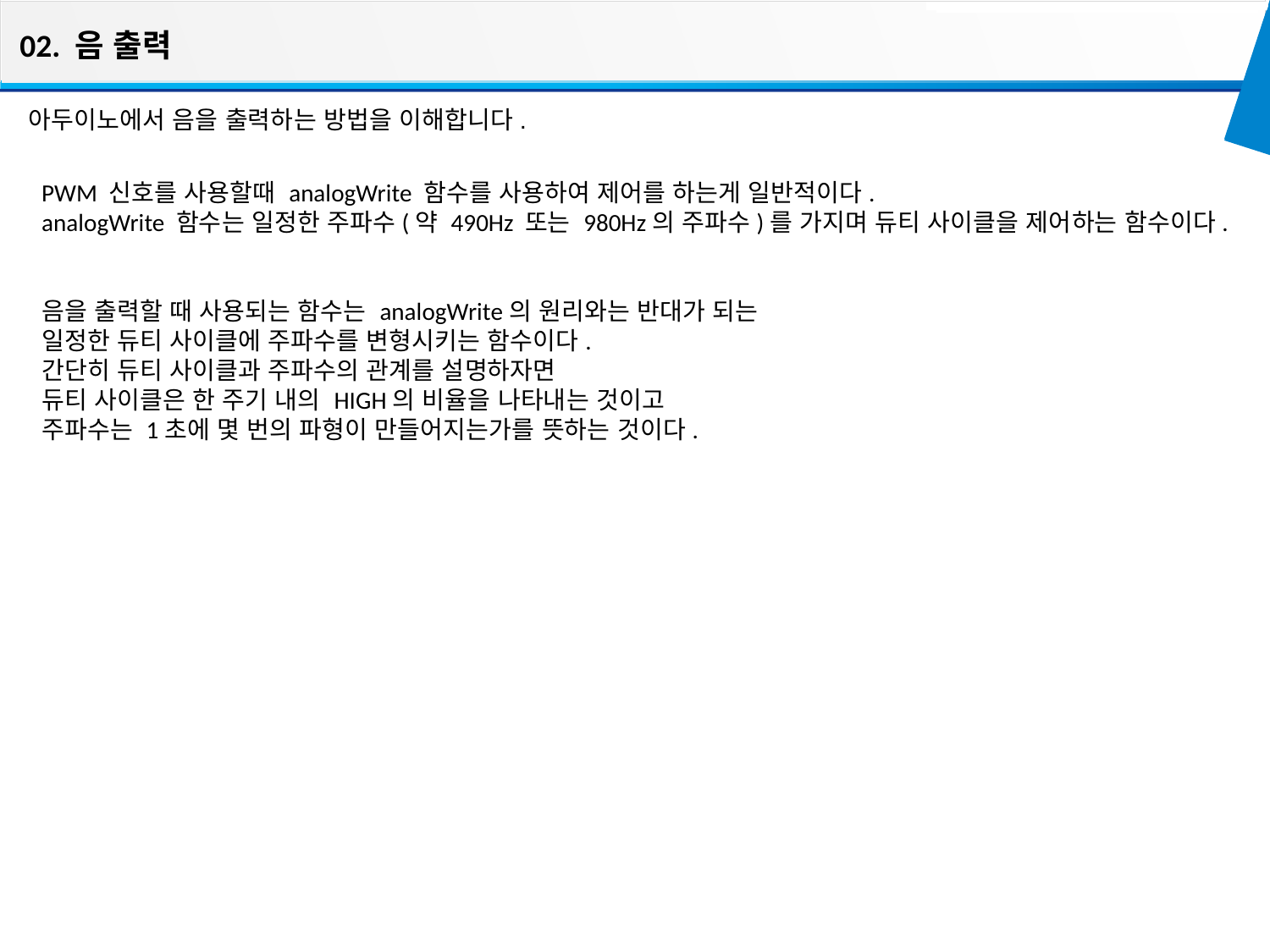

02. 음 출력

아두이노에서 음을 출력하는 방법을 이해합니다.
PWM 신호를 사용할때 analogWrite 함수를 사용하여 제어를 하는게 일반적이다.
analogWrite 함수는 일정한 주파수(약 490Hz 또는 980Hz의 주파수)를 가지며 듀티 사이클을 제어하는 함수이다.

음을 출력할 때 사용되는 함수는 analogWrite의 원리와는 반대가 되는
일정한 듀티 사이클에 주파수를 변형시키는 함수이다.
간단히 듀티 사이클과 주파수의 관계를 설명하자면
듀티 사이클은 한 주기 내의 HIGH의 비율을 나타내는 것이고
주파수는 1초에 몇 번의 파형이 만들어지는가를 뜻하는 것이다.